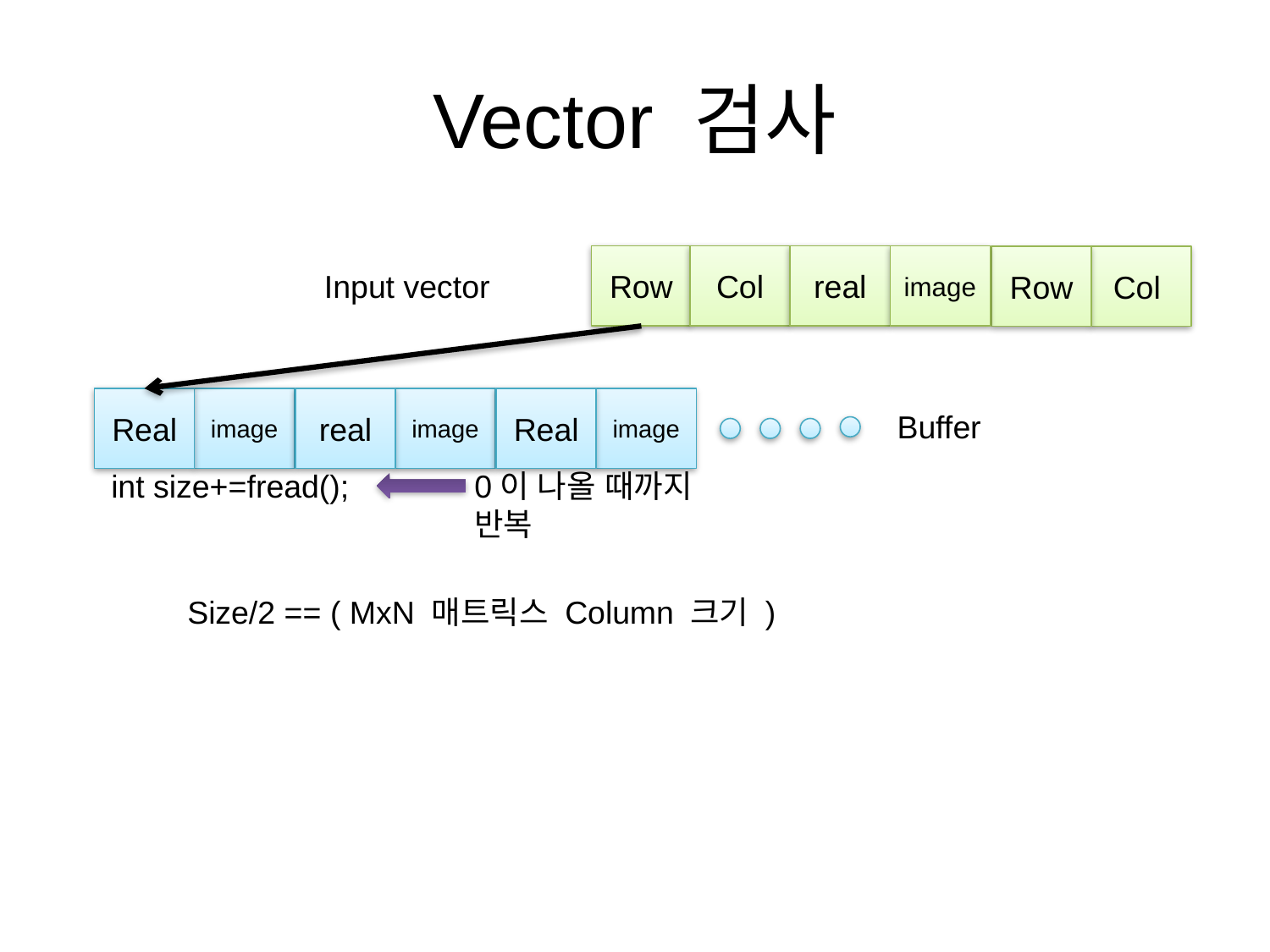

# Vector 검사
real
Row
Col
image
Row
Col
Input vector
Real
image
real
image
Real
image
Buffer

 int size+=fread();
0이 나올 때까지
반복

Size/2 == ( MxN 매트릭스 Column 크기 )